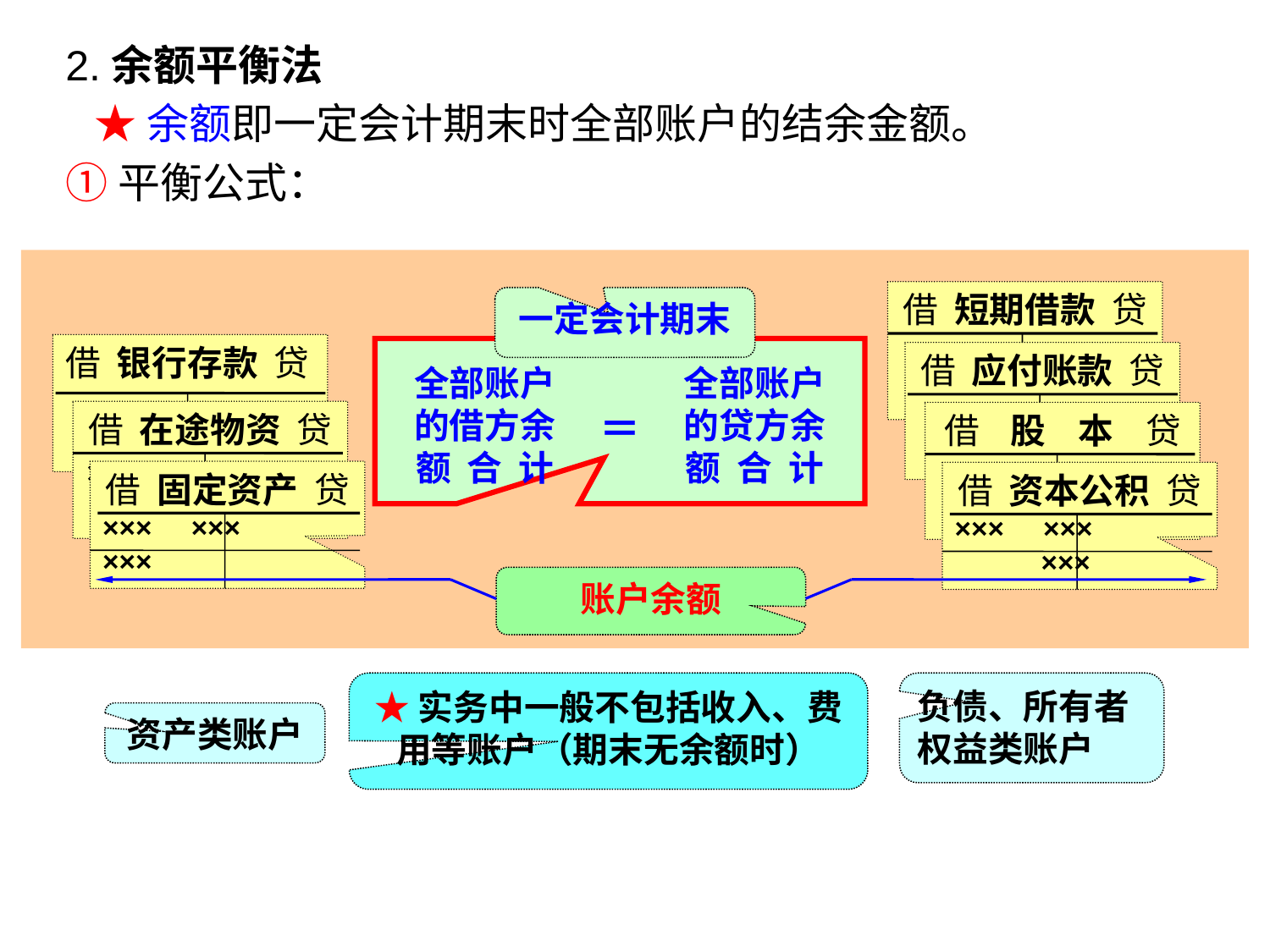

2.余额平衡法
   ★余额即一定会计期末时全部账户的结余金额。
①平衡公式：

借  短期借款  贷

借  应付账款  贷

借    股    本    贷

借  资本公积  贷
×××     ×××
           ×××

一定会计期末

全部账户的借方余额  合  计
全部账户的贷方余额  合  计
＝
借  银行存款  贷

借  在途物资  贷
×××   ×××

借  固定资产  贷
×××     ×××
×××

账户余额

★实务中一般不包括收入、费用等账户（期末无余额时）
负债、所有者权益类账户
资产类账户

50